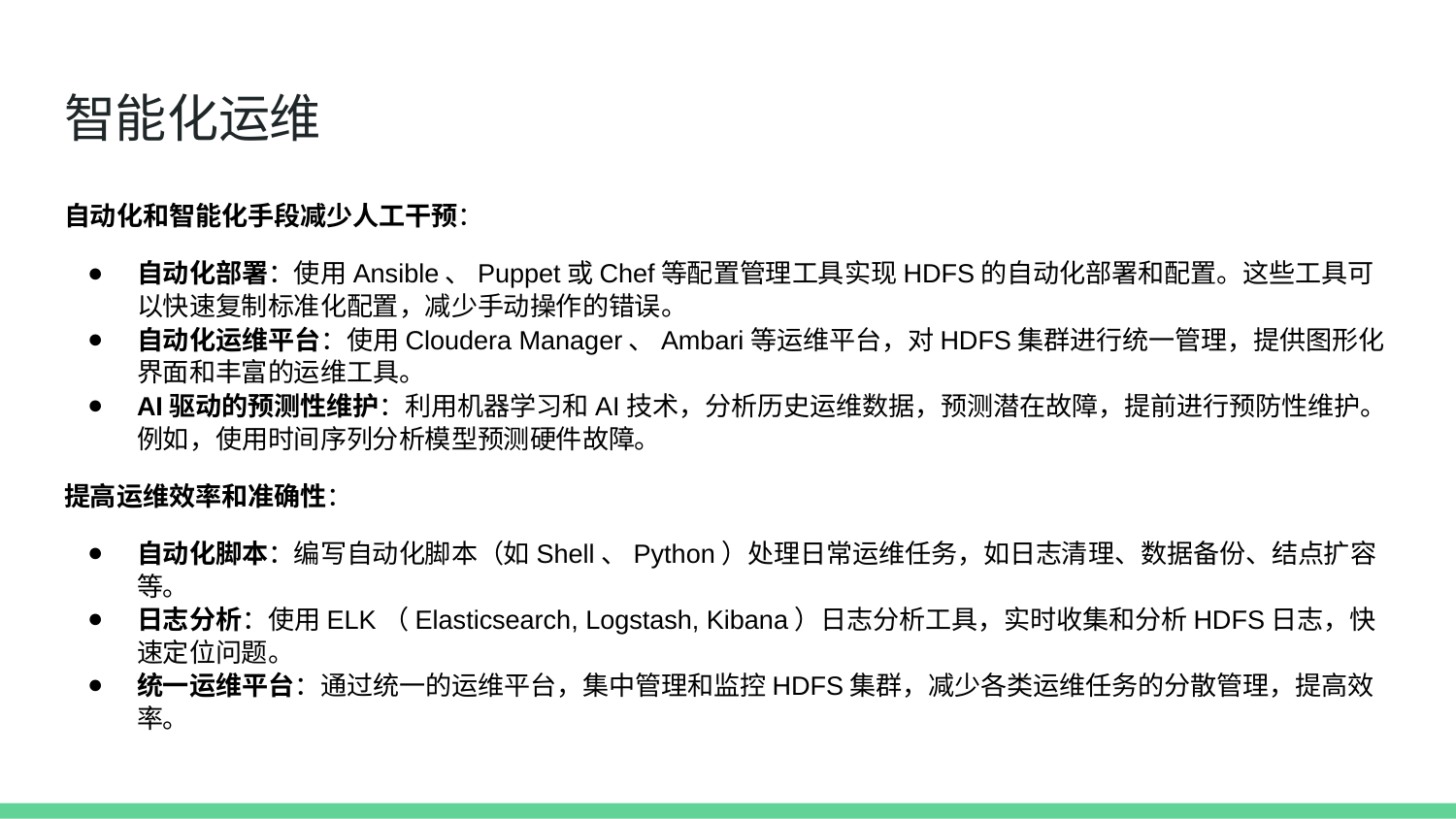

# 智能化运维
自动化和智能化手段减少人工干预：
自动化部署：使用Ansible、Puppet或Chef等配置管理工具实现HDFS的自动化部署和配置。这些工具可以快速复制标准化配置，减少手动操作的错误。
自动化运维平台：使用Cloudera Manager、Ambari等运维平台，对HDFS集群进行统一管理，提供图形化界面和丰富的运维工具。
AI驱动的预测性维护：利用机器学习和AI技术，分析历史运维数据，预测潜在故障，提前进行预防性维护。例如，使用时间序列分析模型预测硬件故障。
提高运维效率和准确性：
自动化脚本：编写自动化脚本（如Shell、Python）处理日常运维任务，如日志清理、数据备份、结点扩容等。
日志分析：使用ELK（Elasticsearch, Logstash, Kibana）日志分析工具，实时收集和分析HDFS日志，快速定位问题。
统一运维平台：通过统一的运维平台，集中管理和监控HDFS集群，减少各类运维任务的分散管理，提高效率。